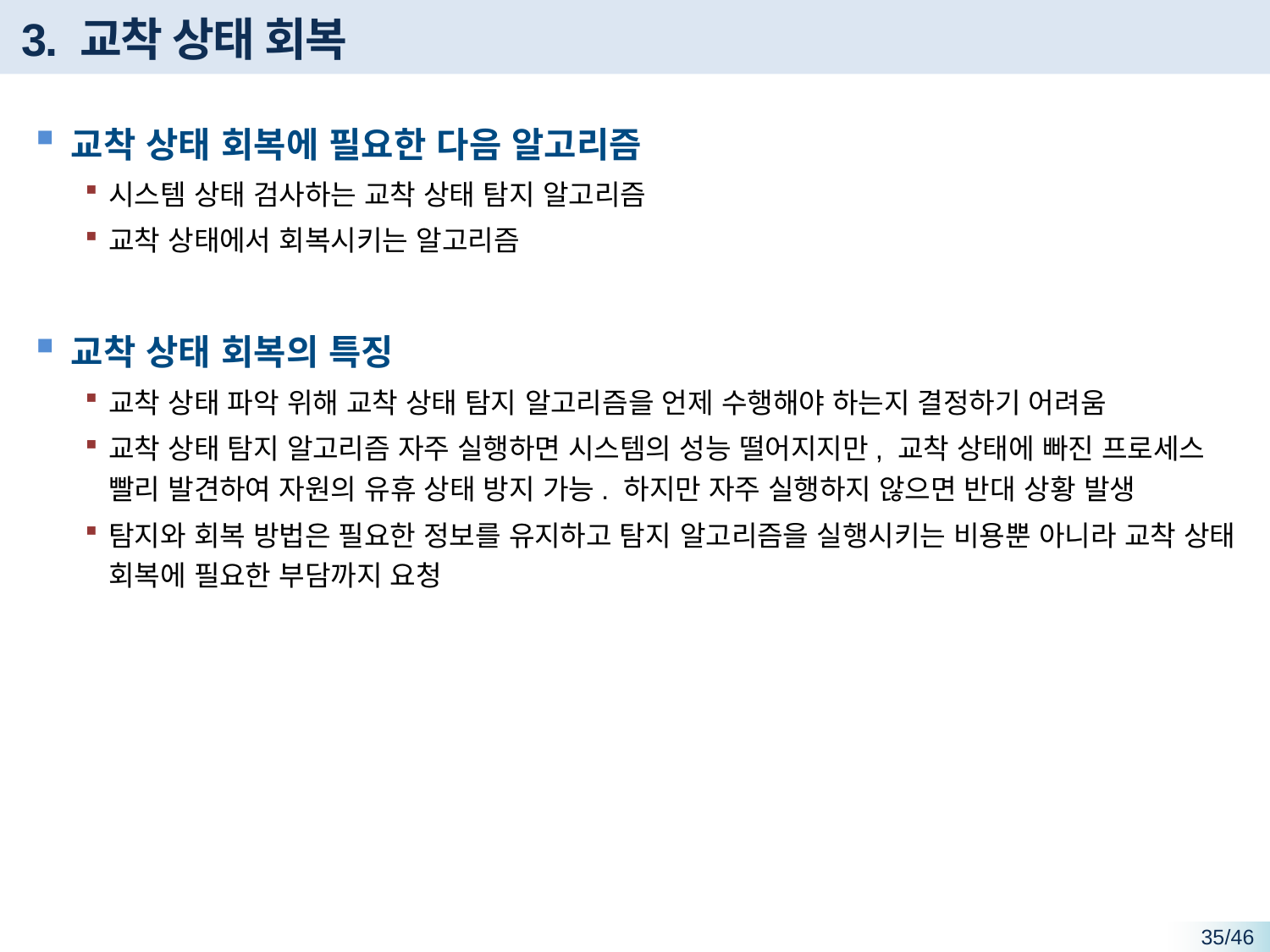

# 3. 교착 상태 회복
교착 상태 회복에 필요한 다음 알고리즘
시스템 상태 검사하는 교착 상태 탐지 알고리즘
교착 상태에서 회복시키는 알고리즘

교착 상태 회복의 특징
교착 상태 파악 위해 교착 상태 탐지 알고리즘을 언제 수행해야 하는지 결정하기 어려움
교착 상태 탐지 알고리즘 자주 실행하면 시스템의 성능 떨어지지만, 교착 상태에 빠진 프로세스 빨리 발견하여 자원의 유휴 상태 방지 가능. 하지만 자주 실행하지 않으면 반대 상황 발생
탐지와 회복 방법은 필요한 정보를 유지하고 탐지 알고리즘을 실행시키는 비용뿐 아니라 교착 상태 회복에 필요한 부담까지 요청